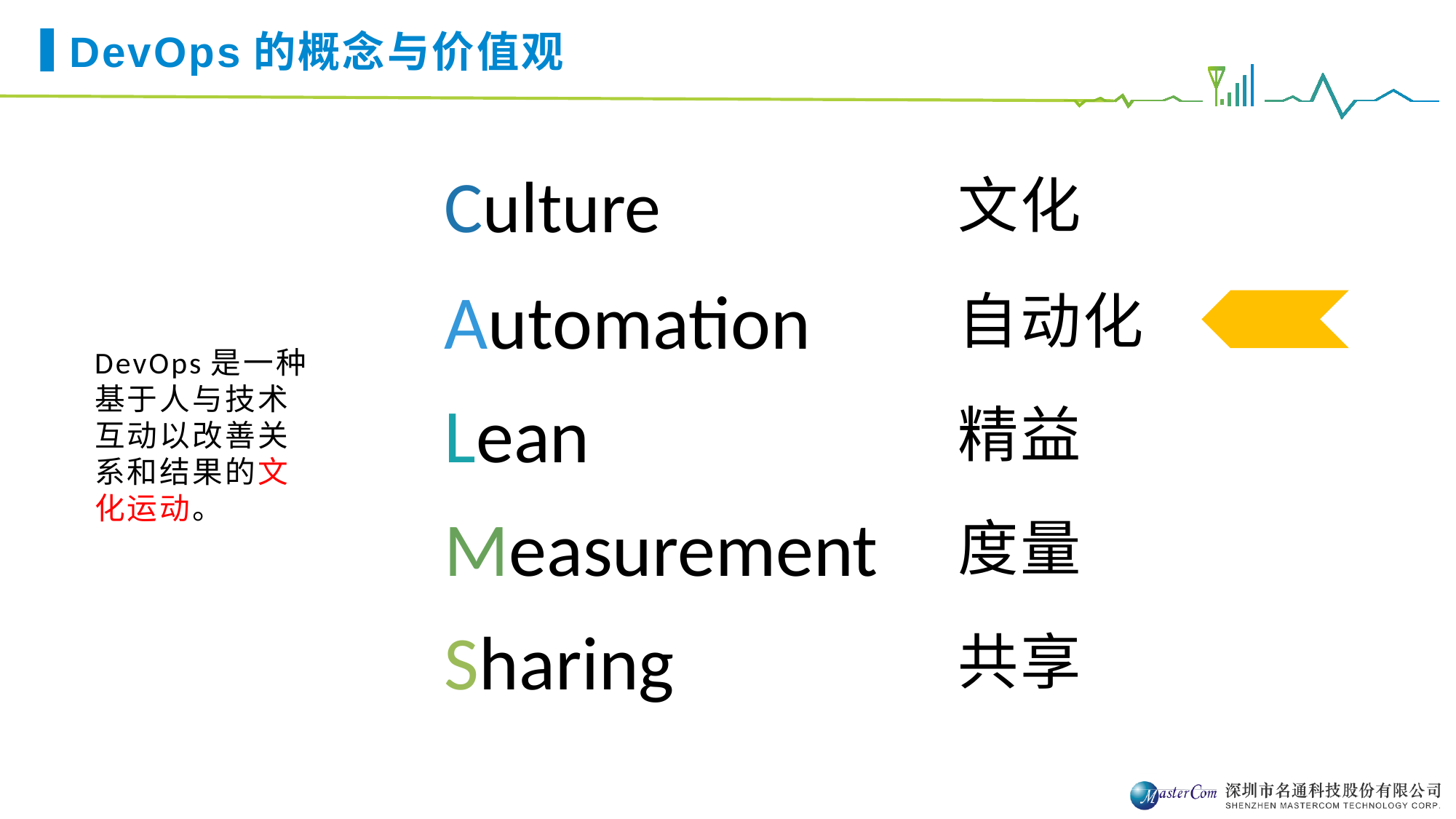

# DevOps的概念与价值观
Culture
文化
Automation
自动化

DevOps是一种基于人与技术互动以改善关系和结果的文化运动。
Lean
精益
Measurement
度量
Sharing
共享